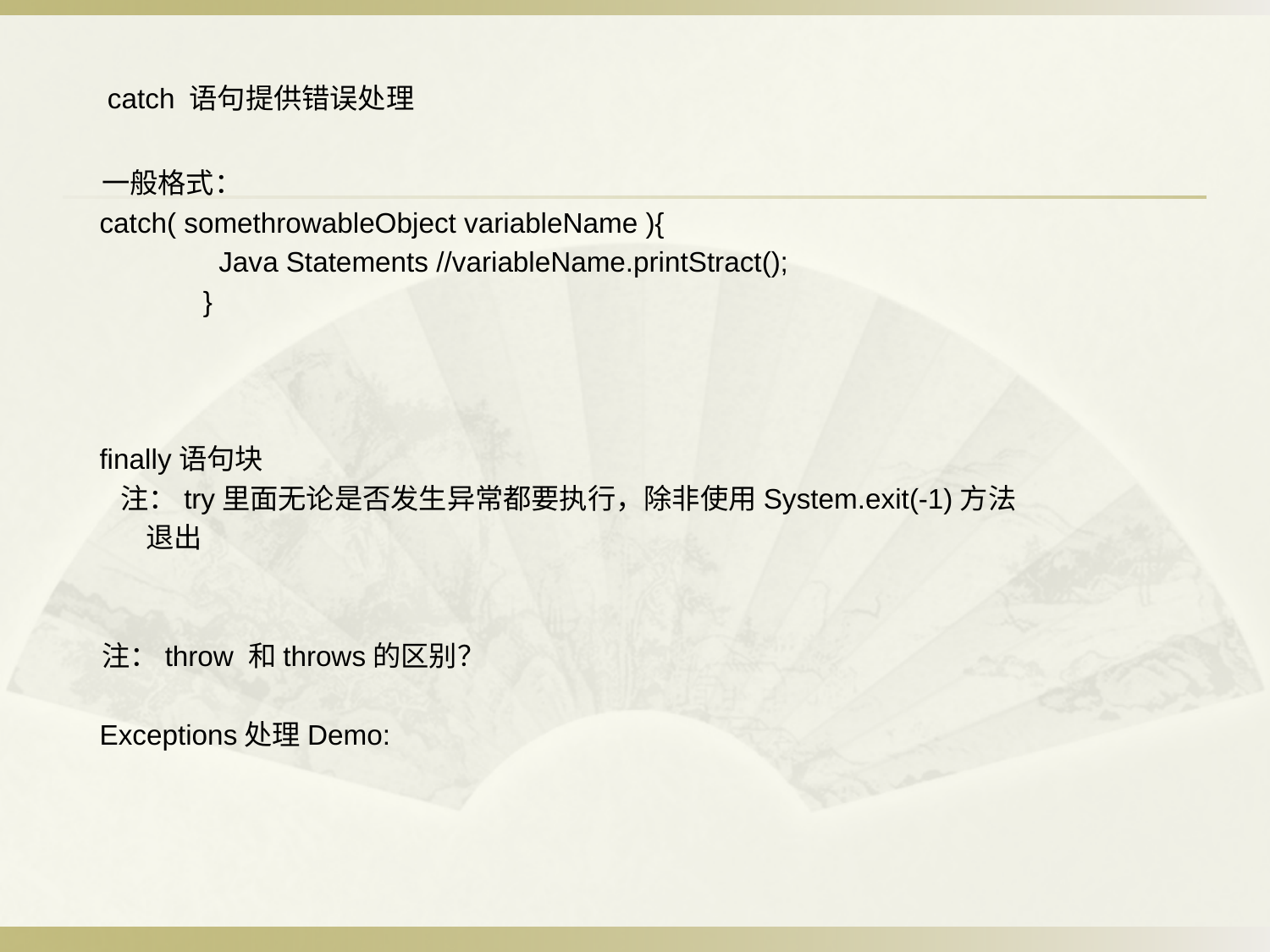

catch 语句提供错误处理

   一般格式：
   catch( somethrowableObject variableName ){
	  Java Statements //variableName.printStract();
	}

   finally语句块
      注：try里面无论是否发生异常都要执行，除非使用System.exit(-1)方法
          退出

   注：throw 和throws的区别？

   Exceptions处理Demo: